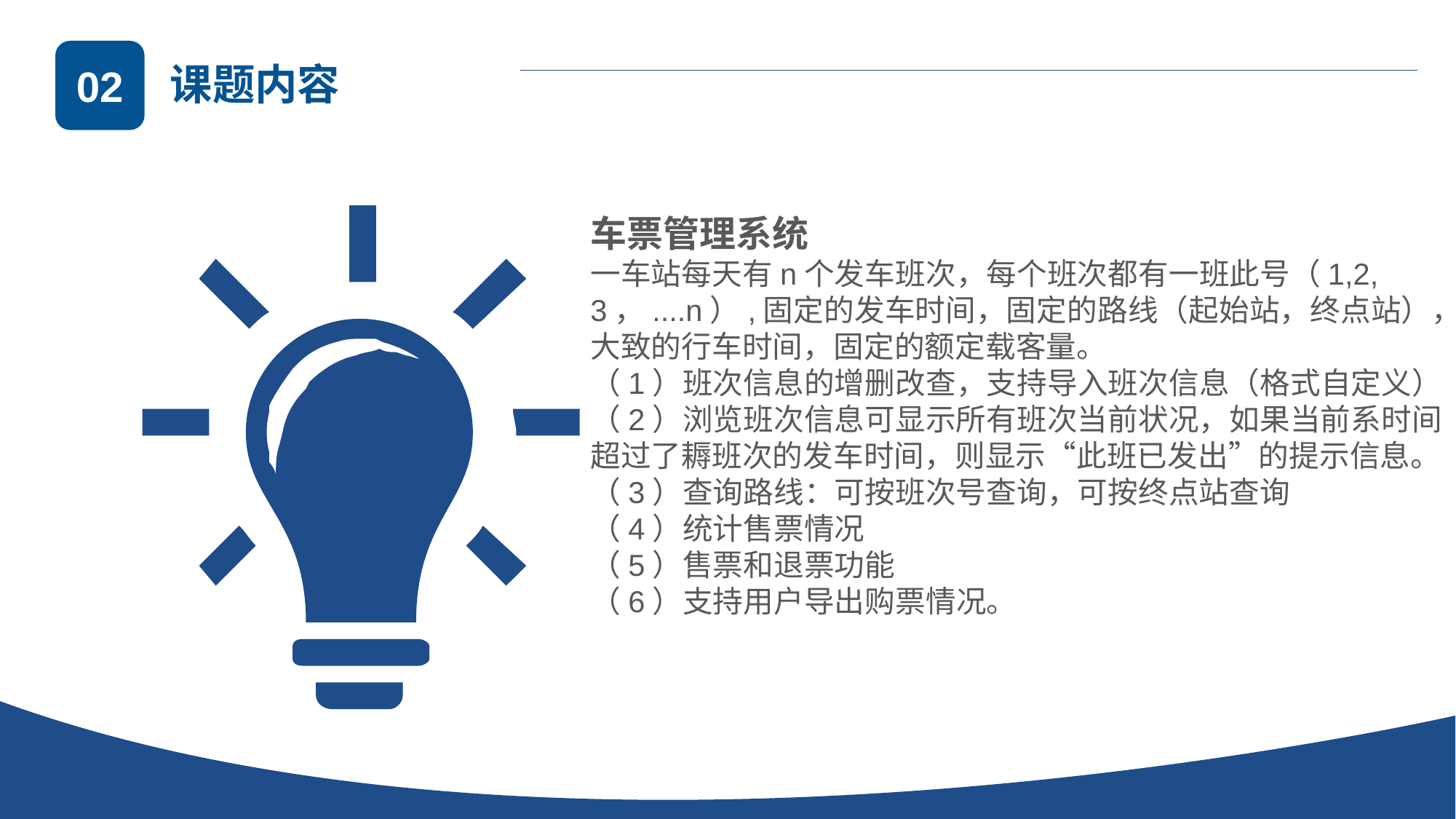

02
课题内容
车票管理系统
一车站每天有n个发车班次，每个班次都有一班此号（1,2,3，....n）,固定的发车时间，固定的路线（起始站，终点站），大致的行车时间，固定的额定载客量。
（1）班次信息的增删改查，支持导入班次信息（格式自定义）
（2）浏览班次信息可显示所有班次当前状况，如果当前系时间超过了耨班次的发车时间，则显示“此班已发出”的提示信息。
（3）查询路线：可按班次号查询，可按终点站查询
（4）统计售票情况
（5）售票和退票功能
（6）支持用户导出购票情况。